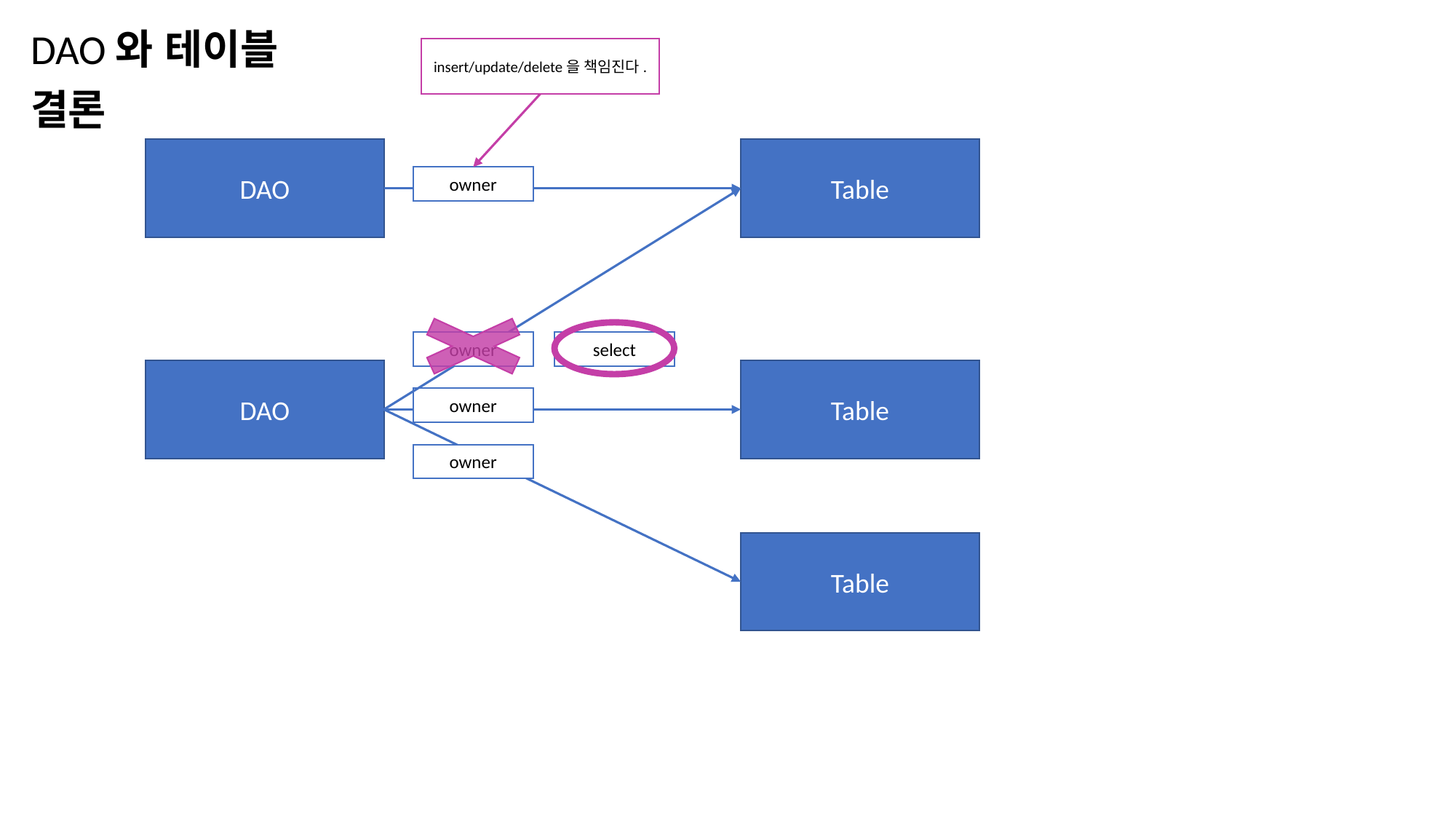

# DAO와 테이블
insert/update/delete을 책임진다.
결론
DAO
Table
owner

select
owner
DAO
Table
owner
owner
Table